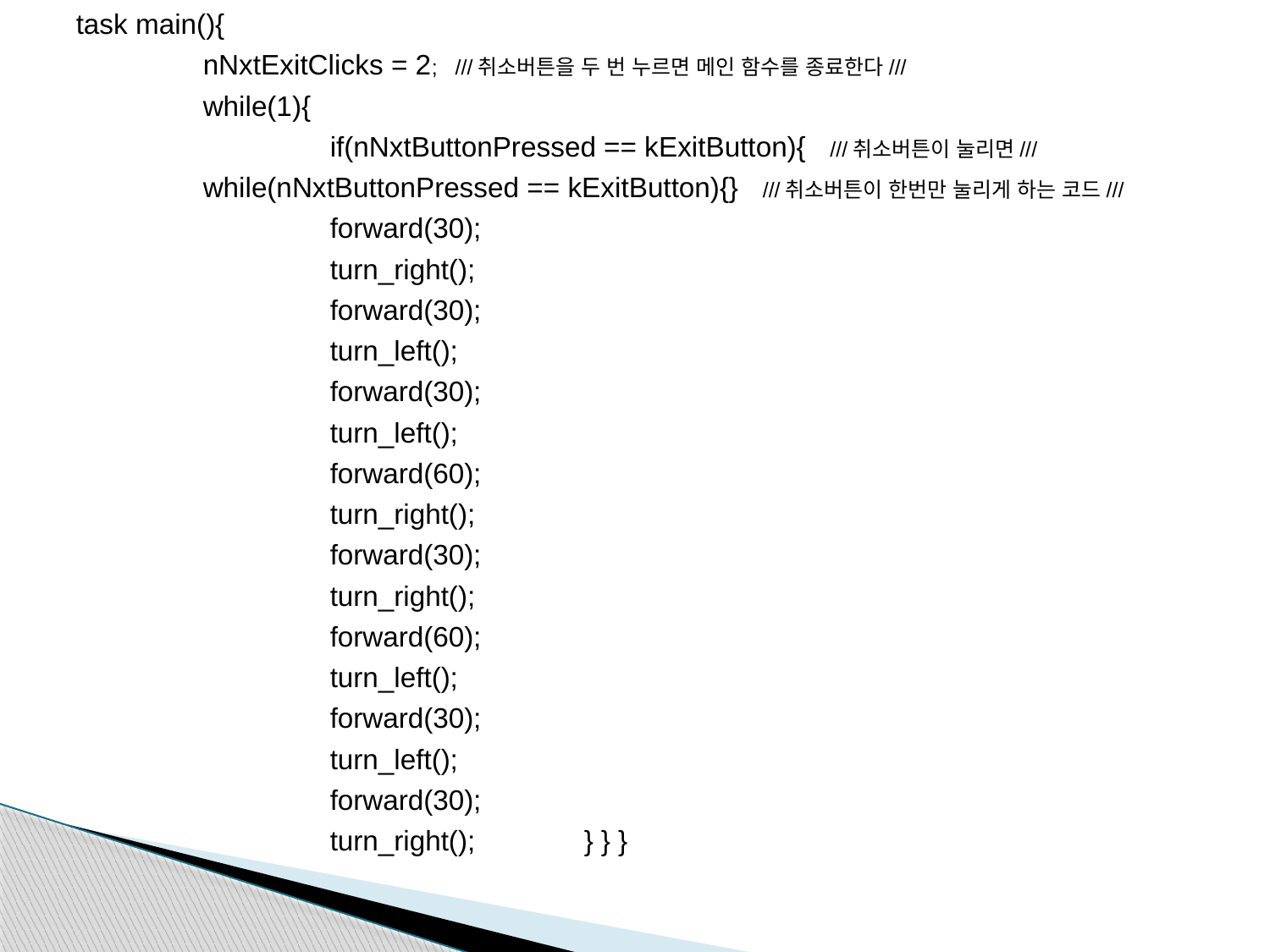

task main(){
	nNxtExitClicks = 2;   ///취소버튼을 두 번 누르면 메인 함수를 종료한다///
	while(1){
		if(nNxtButtonPressed == kExitButton){   ///취소버튼이 눌리면///
	while(nNxtButtonPressed == kExitButton){}   ///취소버튼이 한번만 눌리게 하는 코드///
		forward(30);
		turn_right();
		forward(30);
		turn_left();
		forward(30);
		turn_left();
		forward(60);
		turn_right();
		forward(30);
		turn_right();
		forward(60);
		turn_left();
		forward(30);
		turn_left();
		forward(30);
		turn_right();	} } }